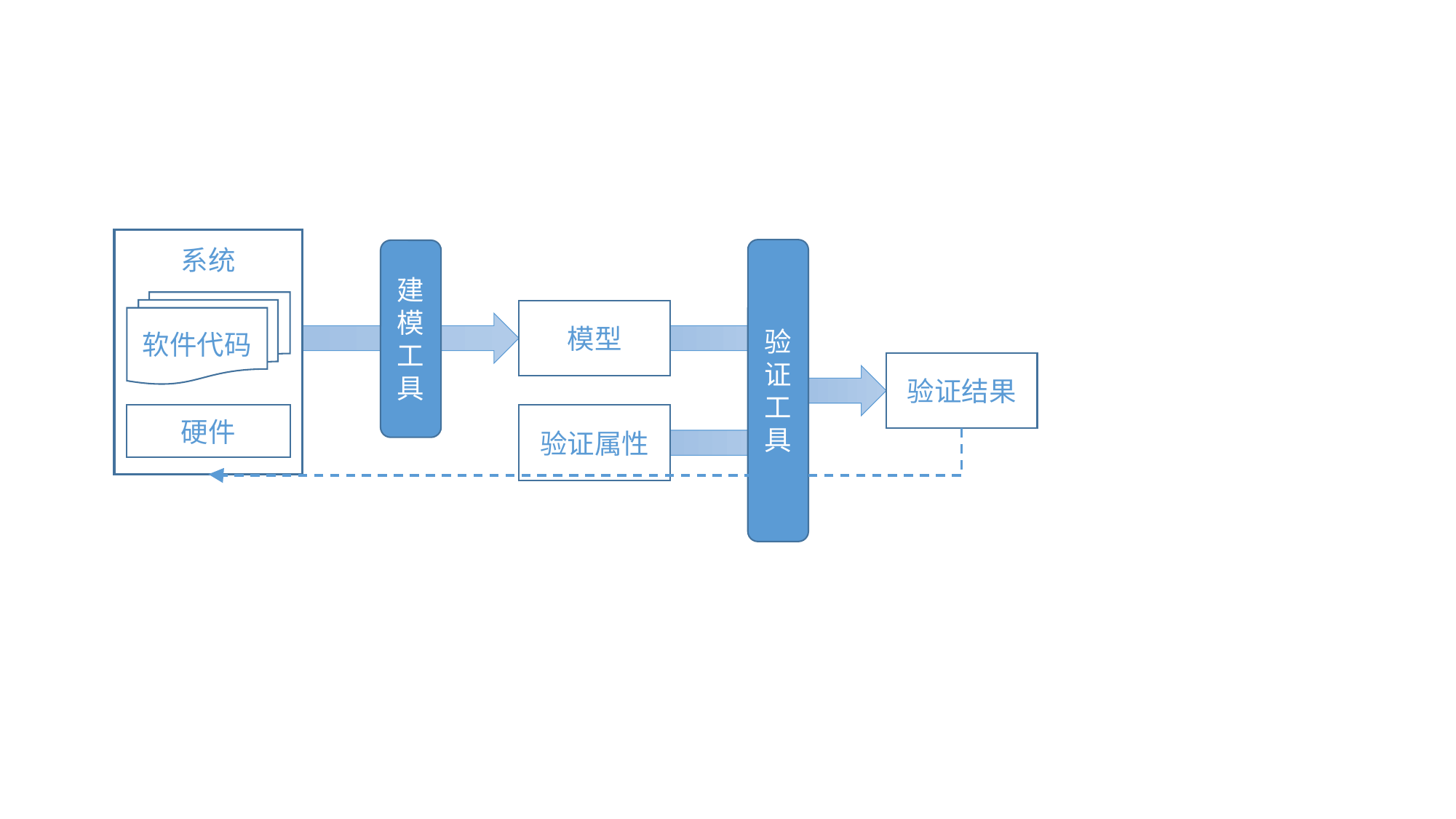

系统
软件代码
硬件

验证工具
建模工具

模型

验证结果

验证属性